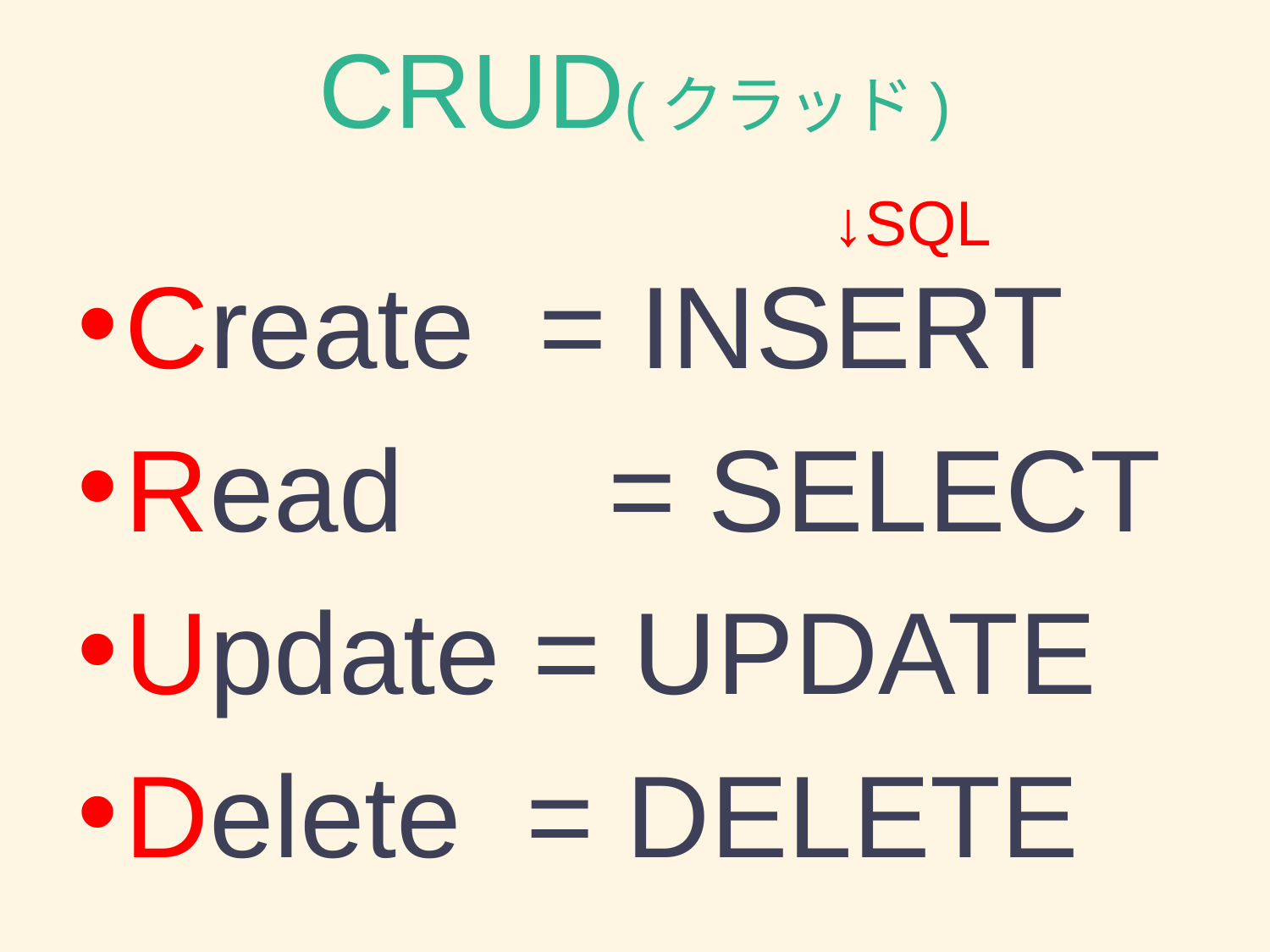

# CRUD(クラッド)
↓SQL
Create  = INSERT
Read 　= SELECT
Update = UPDATE
Delete  = DELETE